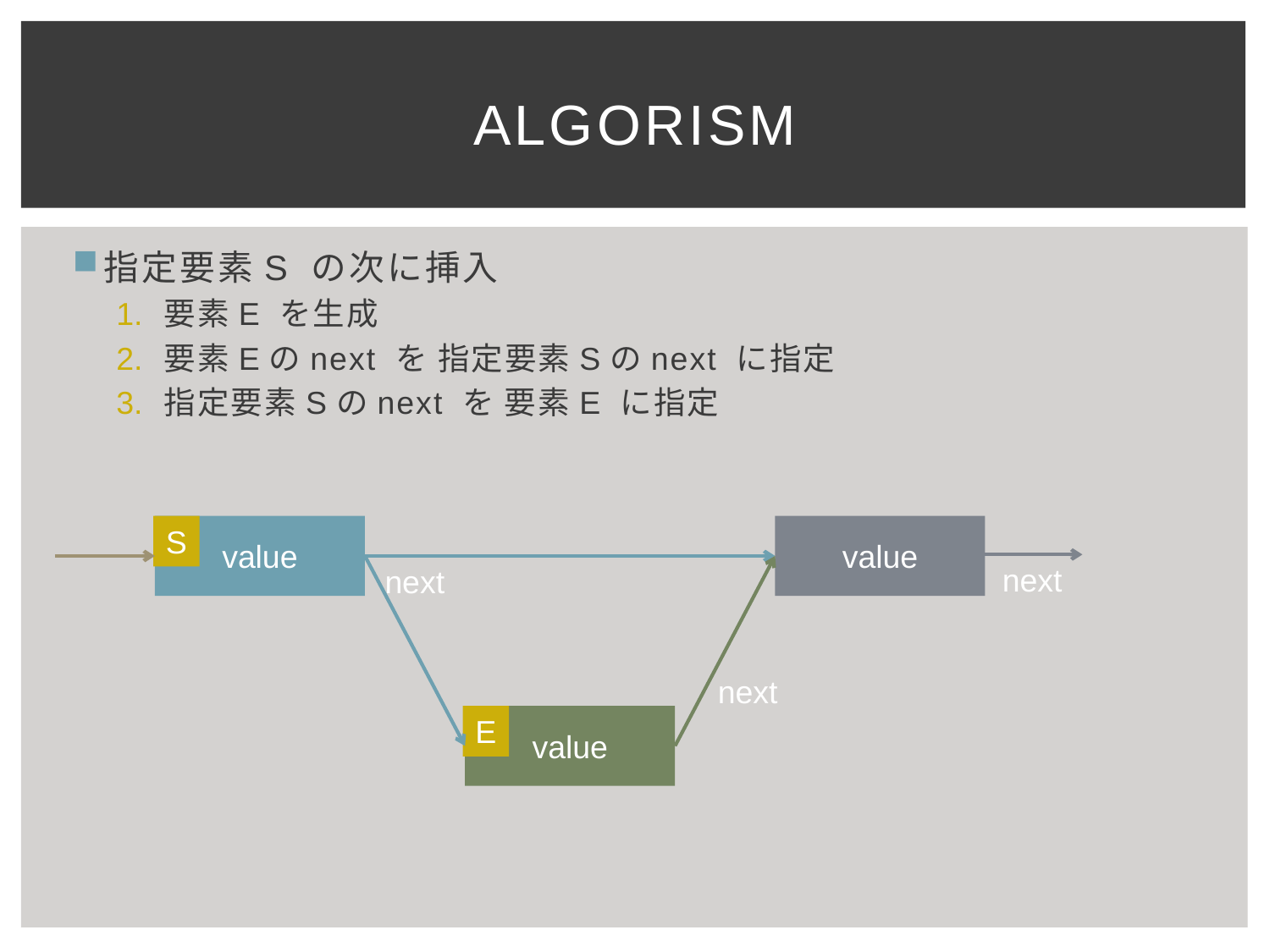

# Algorism
指定要素S の次に挿入
要素E を生成
要素Eのnext を 指定要素Sのnext に指定
指定要素Sのnext を 要素E に指定

value
S
value
next
next
next
value
E